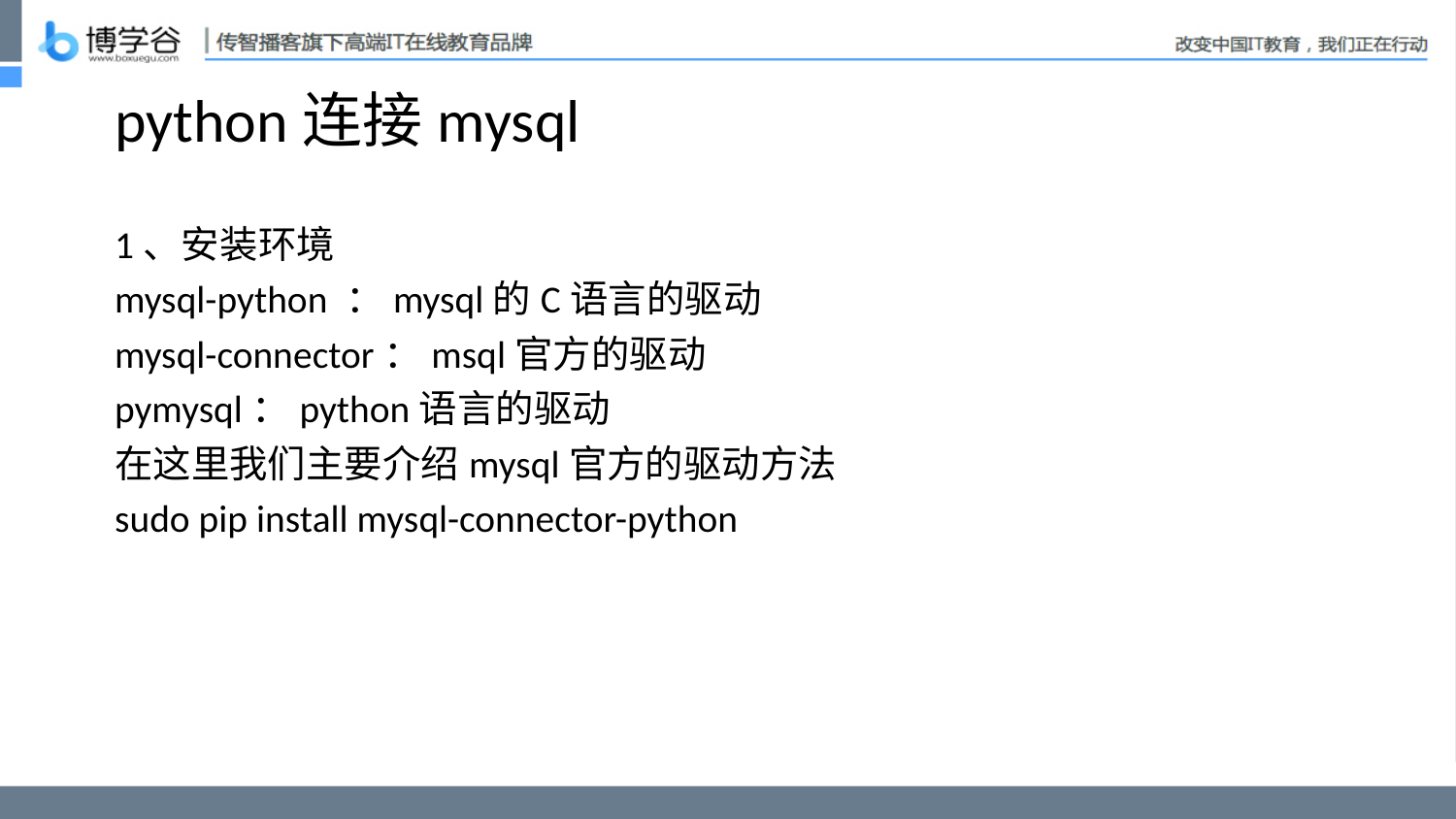

# python连接mysql
1、安装环境
mysql-python ：mysql的C语言的驱动
mysql-connector：msql官方的驱动
pymysql：python语言的驱动
在这里我们主要介绍mysql官方的驱动方法
sudo pip install mysql-connector-python